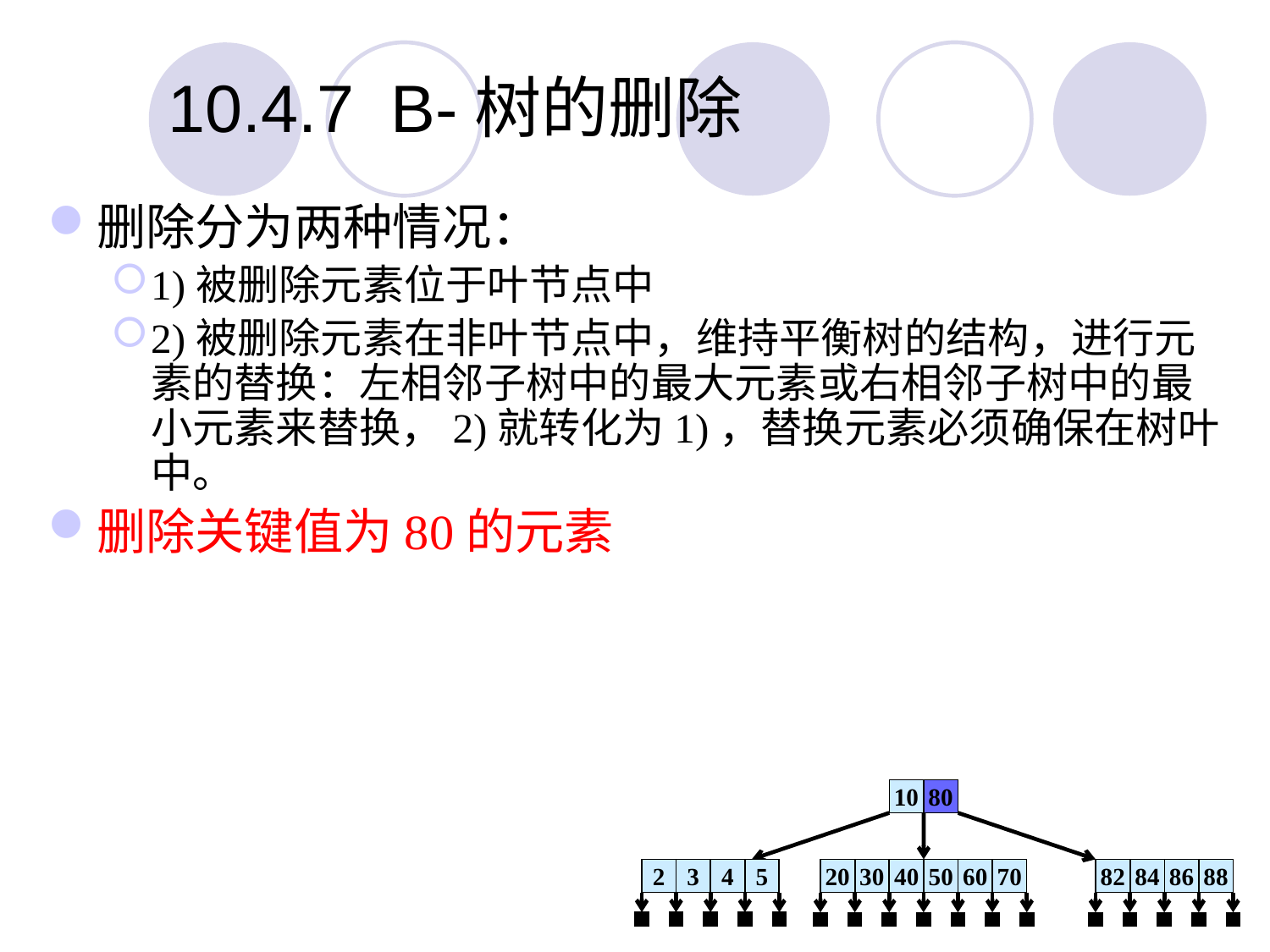

10.4.7  B-树的删除
65

删除分为两种情况：
1)被删除元素位于叶节点中
2)被删除元素在非叶节点中，维持平衡树的结构，进行元素的替换：左相邻子树中的最大元素或右相邻子树中的最小元素来替换，2)就转化为1)，替换元素必须确保在树叶中。
删除关键值为80的元素
10
80

2
3
4
5
20
30
40
50
60
70
82
84
86
88